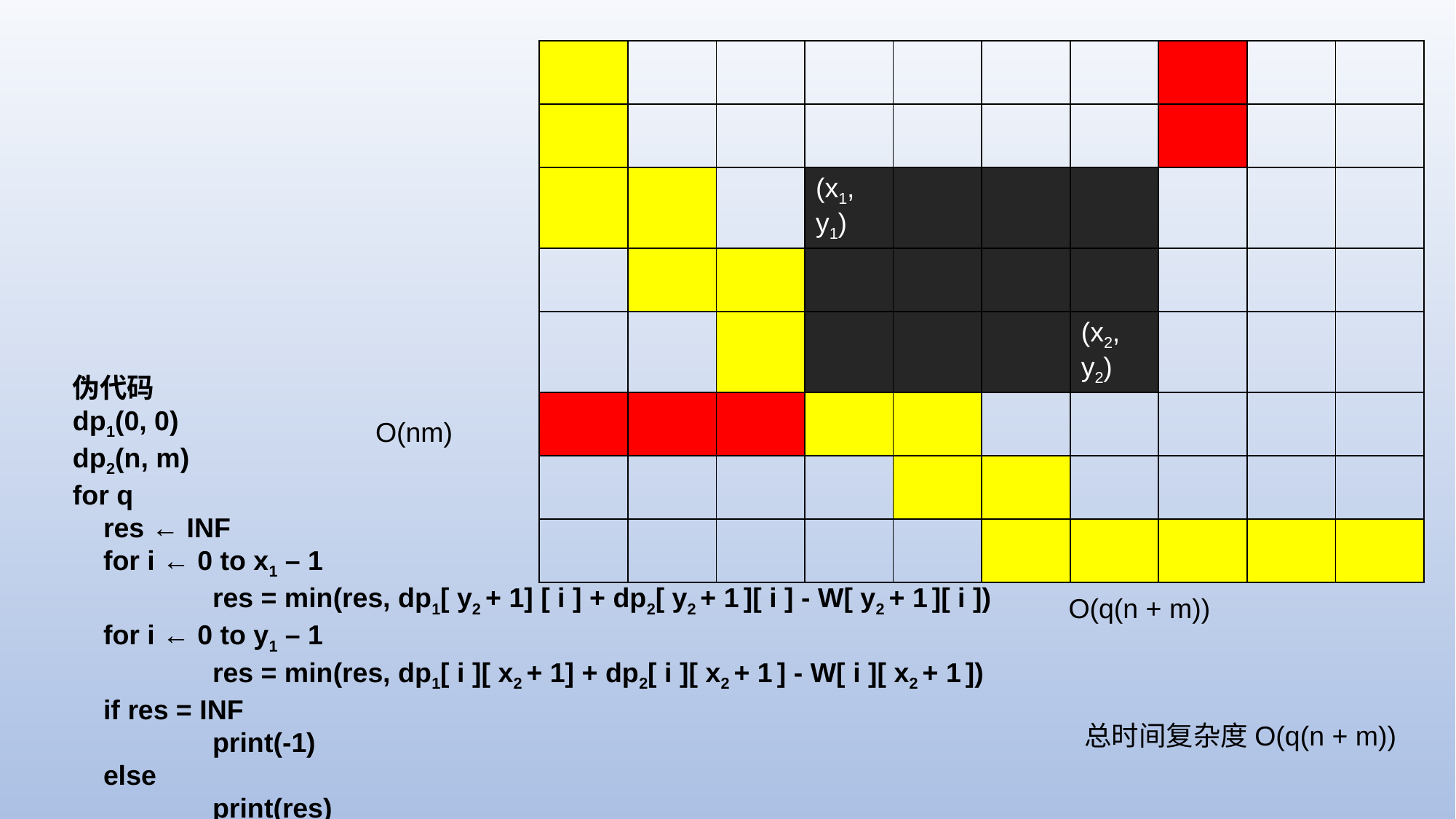

|  |  |  |  |  |  |  |  |  |  |
| --- | --- | --- | --- | --- | --- | --- | --- | --- | --- |
|  |  |  |  |  |  |  |  |  |  |
|  |  |  | (x1, y1) |  |  |  |  |  |  |
|  |  |  |  |  |  |  |  |  |  |
|  |  |  |  |  |  | (x2, y2) |  |  |  |
|  |  |  |  |  |  |  |  |  |  |
|  |  |  |  |  |  |  |  |  |  |
|  |  |  |  |  |  |  |  |  |  |
伪代码
dp1(0, 0)
dp2(n, m)
for q
    res ← INF
    for i ← 0 to x1 – 1
	    res = min(res, dp1[ y2 + 1] [ i ] + dp2[ y2 + 1 ][ i ] - W[ y2 + 1 ][ i ])
    for i ← 0 to y1 – 1
	    res = min(res, dp1[ i ][ x2 + 1] + dp2[ i ][ x2 + 1 ] - W[ i ][ x2 + 1 ])
    if res = INF
    	    print(-1)
    else
	    print(res)
O(nm)
O(q(n + m))
总时间复杂度O(q(n + m))